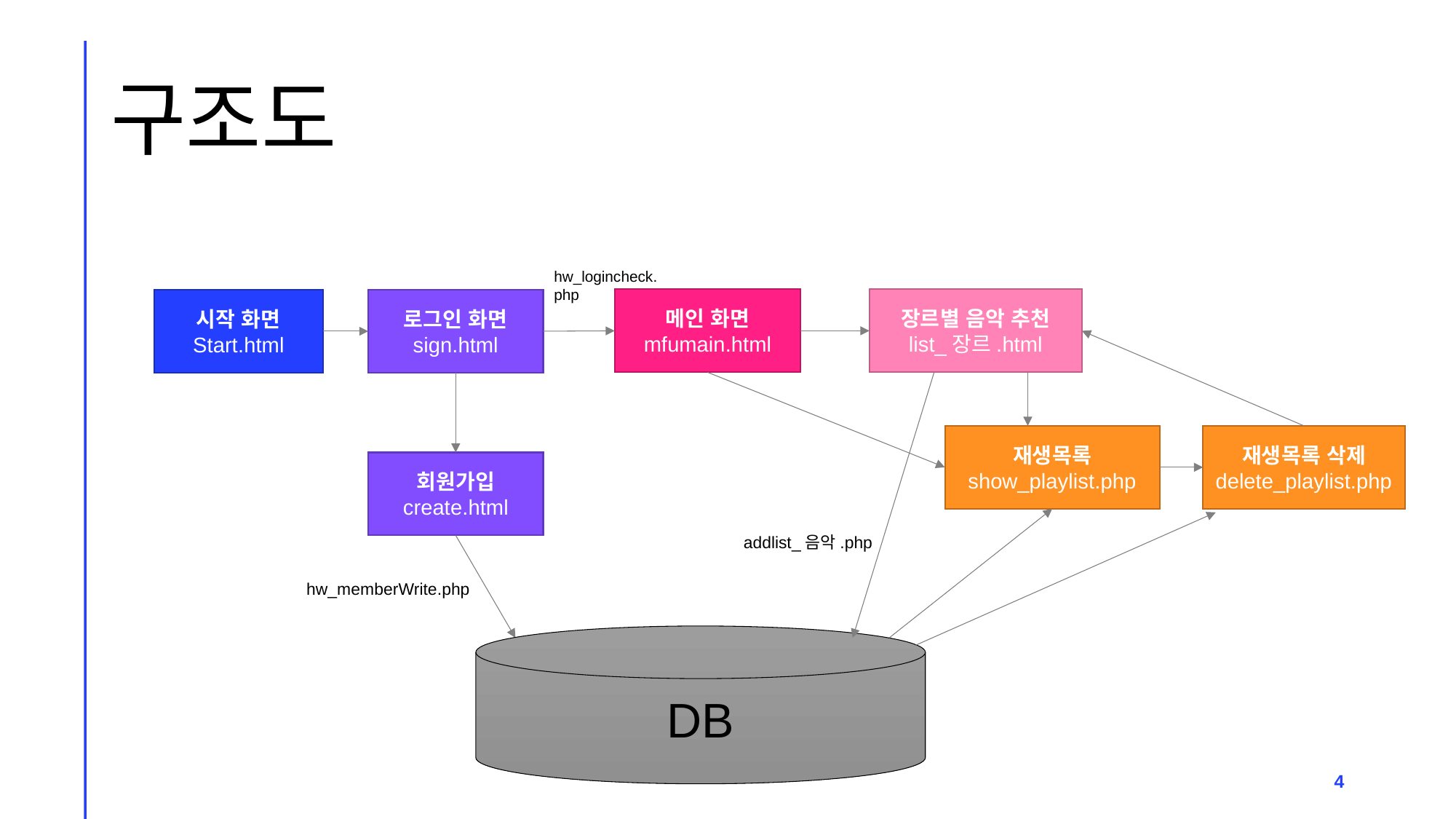

# 구조도
hw_logincheck.php
장르별 음악 추천
list_장르.html
메인 화면
mfumain.html
로그인 화면
sign.html
시작 화면
Start.html
재생목록
show_playlist.php
재생목록 삭제
delete_playlist.php
회원가입
create.html
addlist_음악.php
hw_memberWrite.php
DB
4